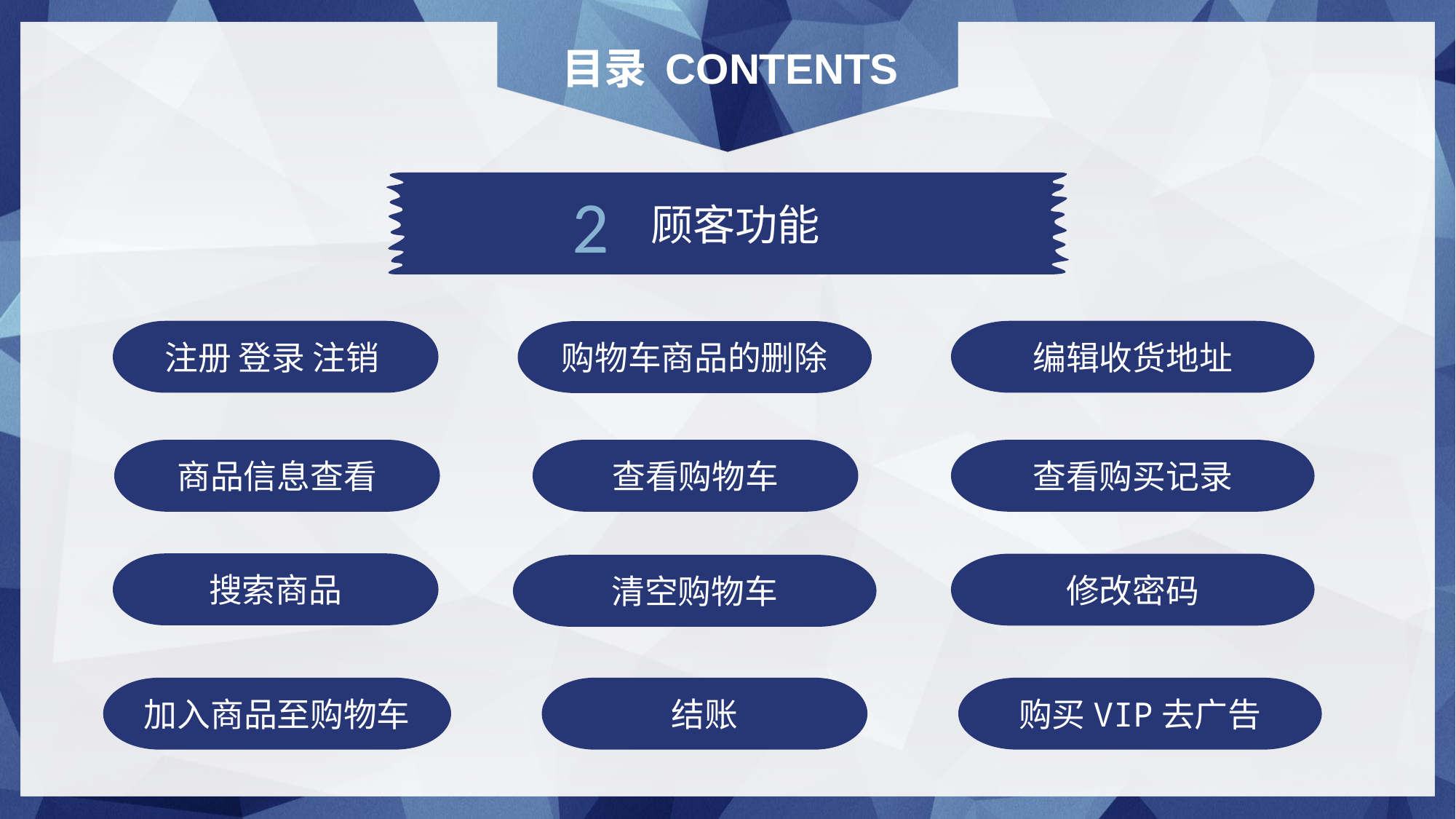

目录
CONTENTS

2
顾客功能
注册 登录 注销
编辑收货地址
购物车商品的删除
商品信息查看
查看购物车
查看购买记录
搜索商品
修改密码
清空购物车
加入商品至购物车
结账
购买VIP去广告